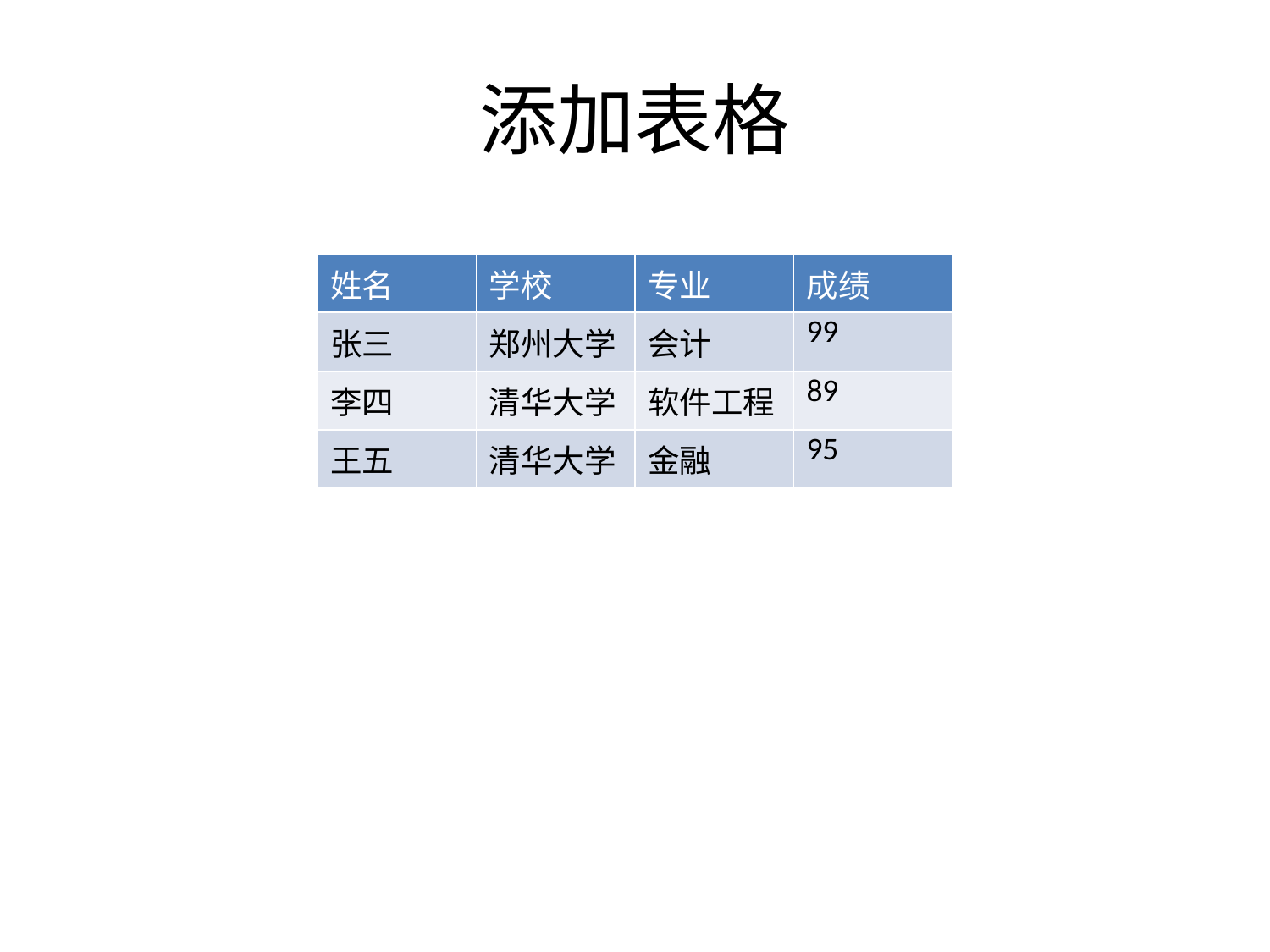

# 添加表格
| 姓名 | 学校 | 专业 | 成绩 |
| --- | --- | --- | --- |
| 张三 | 郑州大学 | 会计 | 99 |
| 李四 | 清华大学 | 软件工程 | 89 |
| 王五 | 清华大学 | 金融 | 95 |